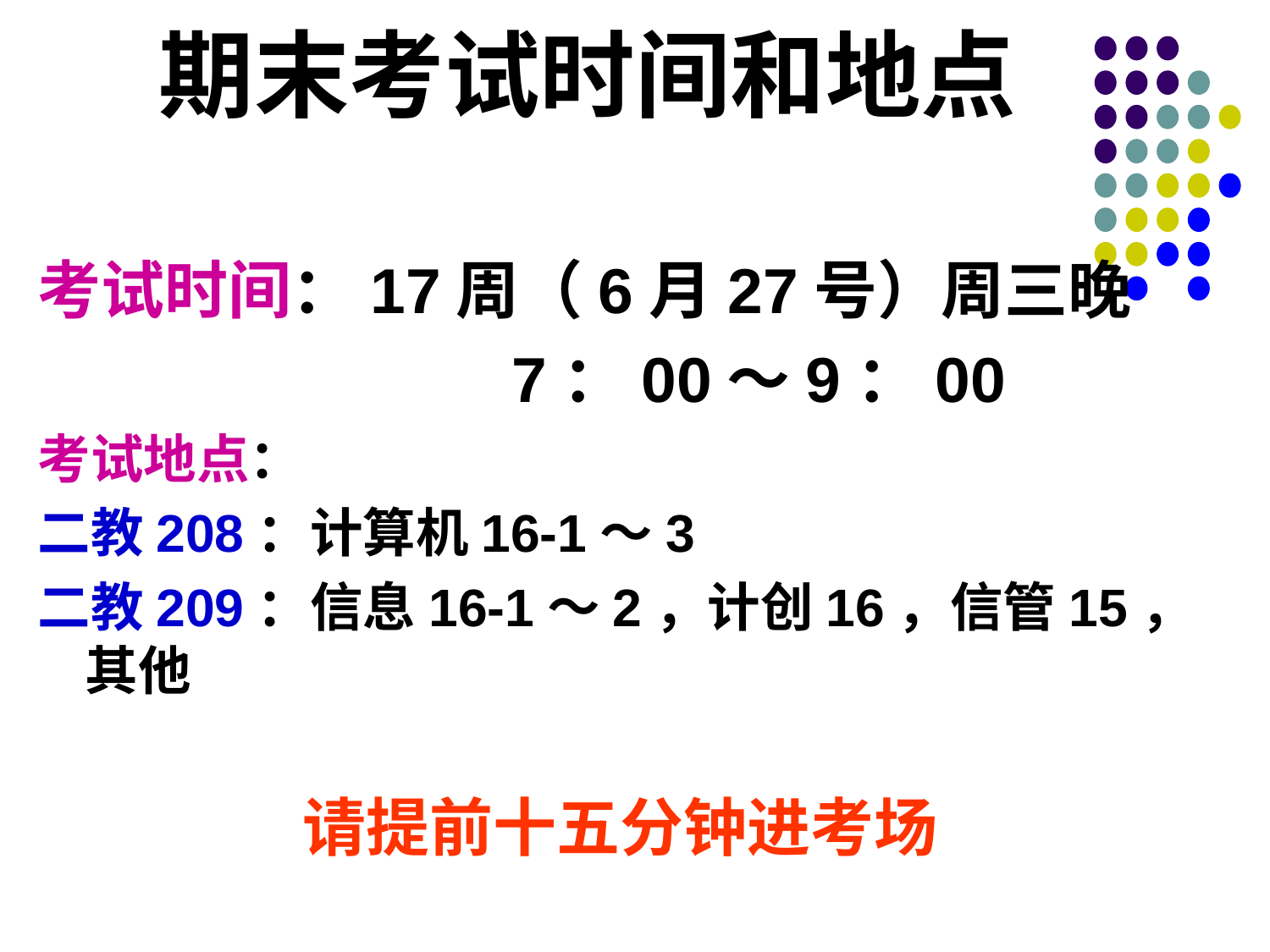

期末考试时间和地点
考试时间：17周（6月27号）周三晚
                           7：00～9：00
考试地点：
二教208：计算机16-1～3
二教209：信息16-1～2，计创16，信管15，其他

请提前十五分钟进考场